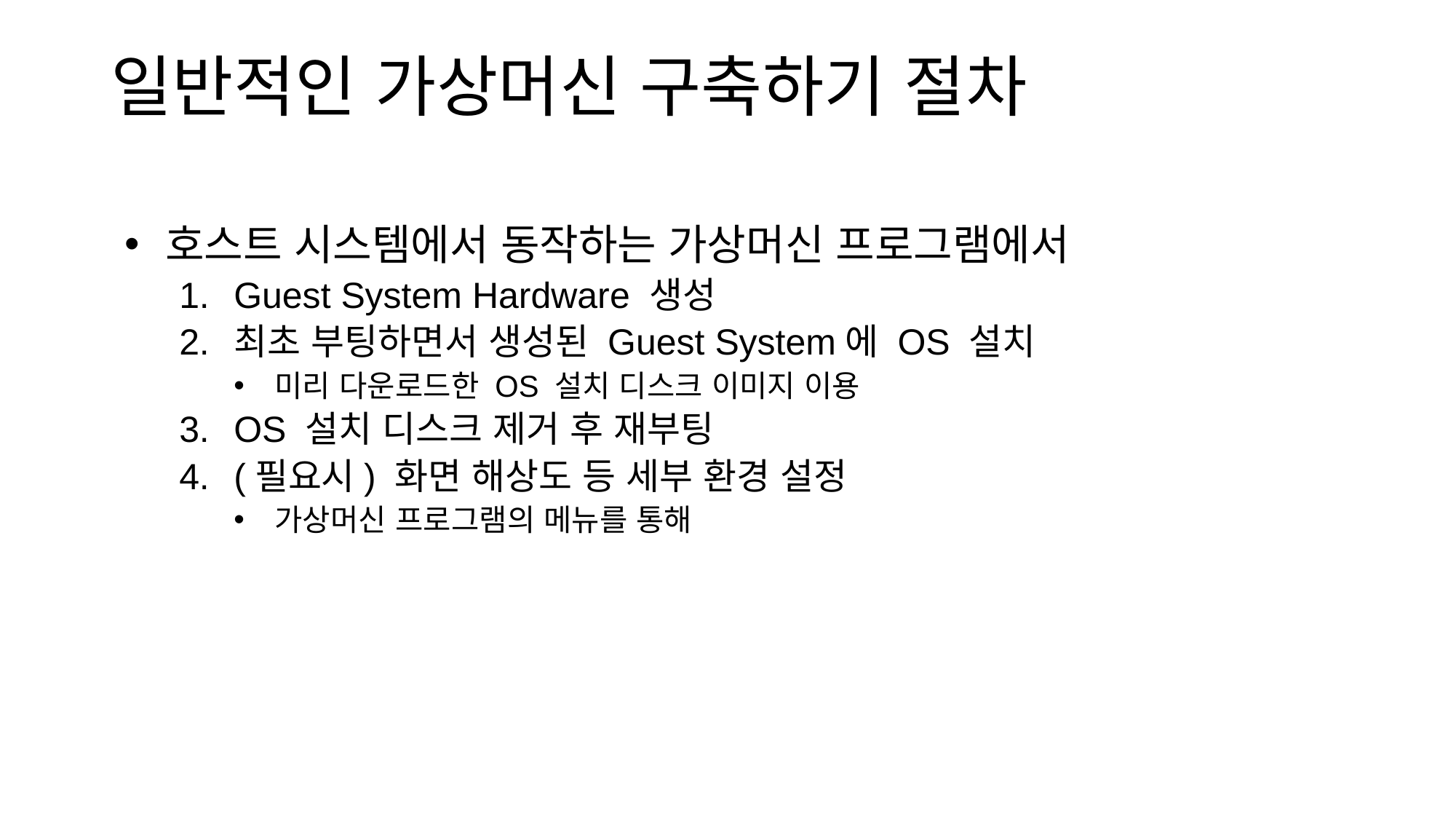

# 일반적인 가상머신 구축하기 절차
호스트 시스템에서 동작하는 가상머신 프로그램에서
Guest System Hardware 생성
최초 부팅하면서 생성된 Guest System에 OS 설치
미리 다운로드한 OS 설치 디스크 이미지 이용
OS 설치 디스크 제거 후 재부팅
(필요시) 화면 해상도 등 세부 환경 설정
가상머신 프로그램의 메뉴를 통해